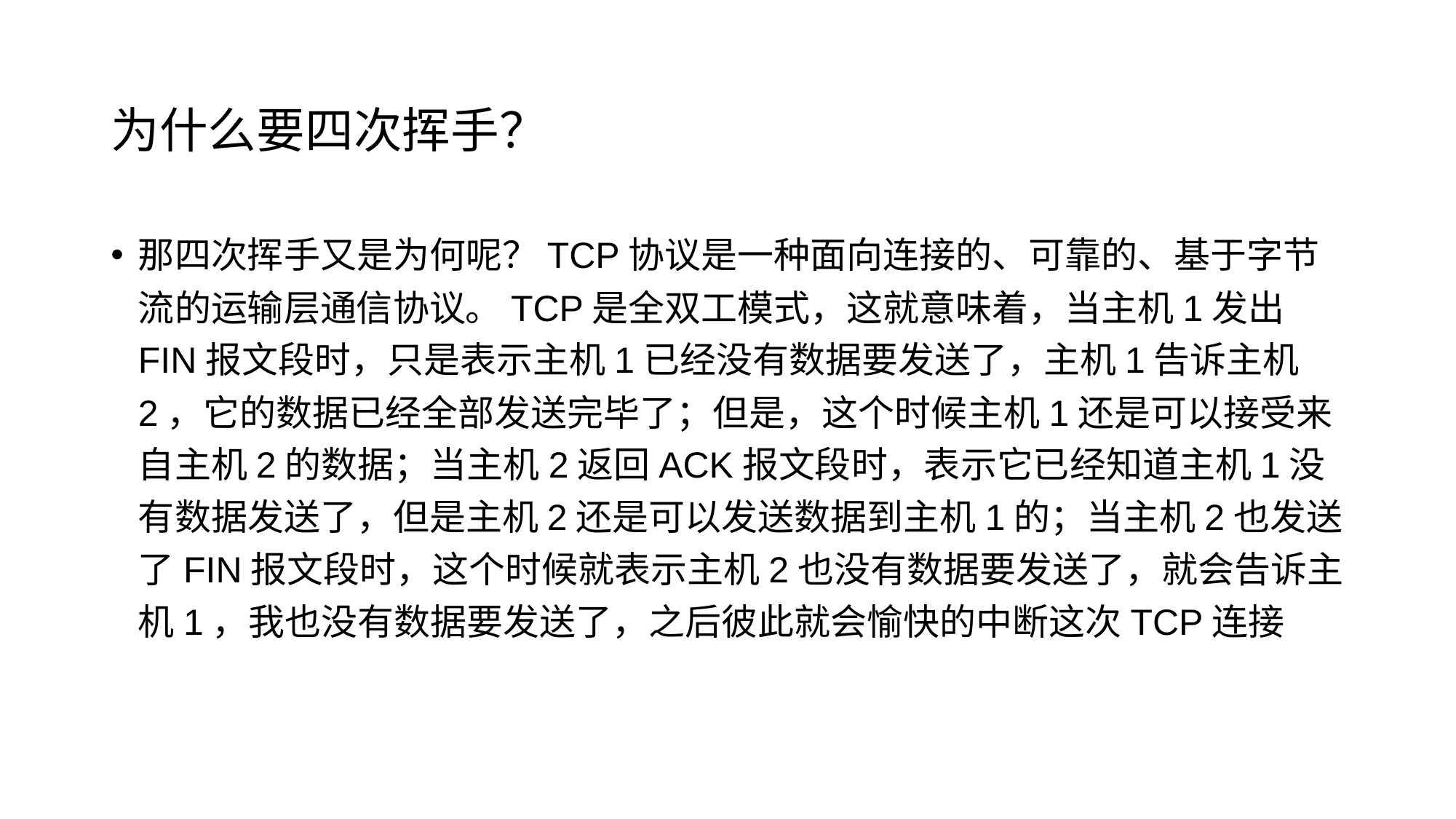

# 为什么要四次挥手？
那四次挥手又是为何呢？TCP协议是一种面向连接的、可靠的、基于字节流的运输层通信协议。TCP是全双工模式，这就意味着，当主机1发出FIN报文段时，只是表示主机1已经没有数据要发送了，主机1告诉主机2，它的数据已经全部发送完毕了；但是，这个时候主机1还是可以接受来自主机2的数据；当主机2返回ACK报文段时，表示它已经知道主机1没有数据发送了，但是主机2还是可以发送数据到主机1的；当主机2也发送了FIN报文段时，这个时候就表示主机2也没有数据要发送了，就会告诉主机1，我也没有数据要发送了，之后彼此就会愉快的中断这次TCP连接